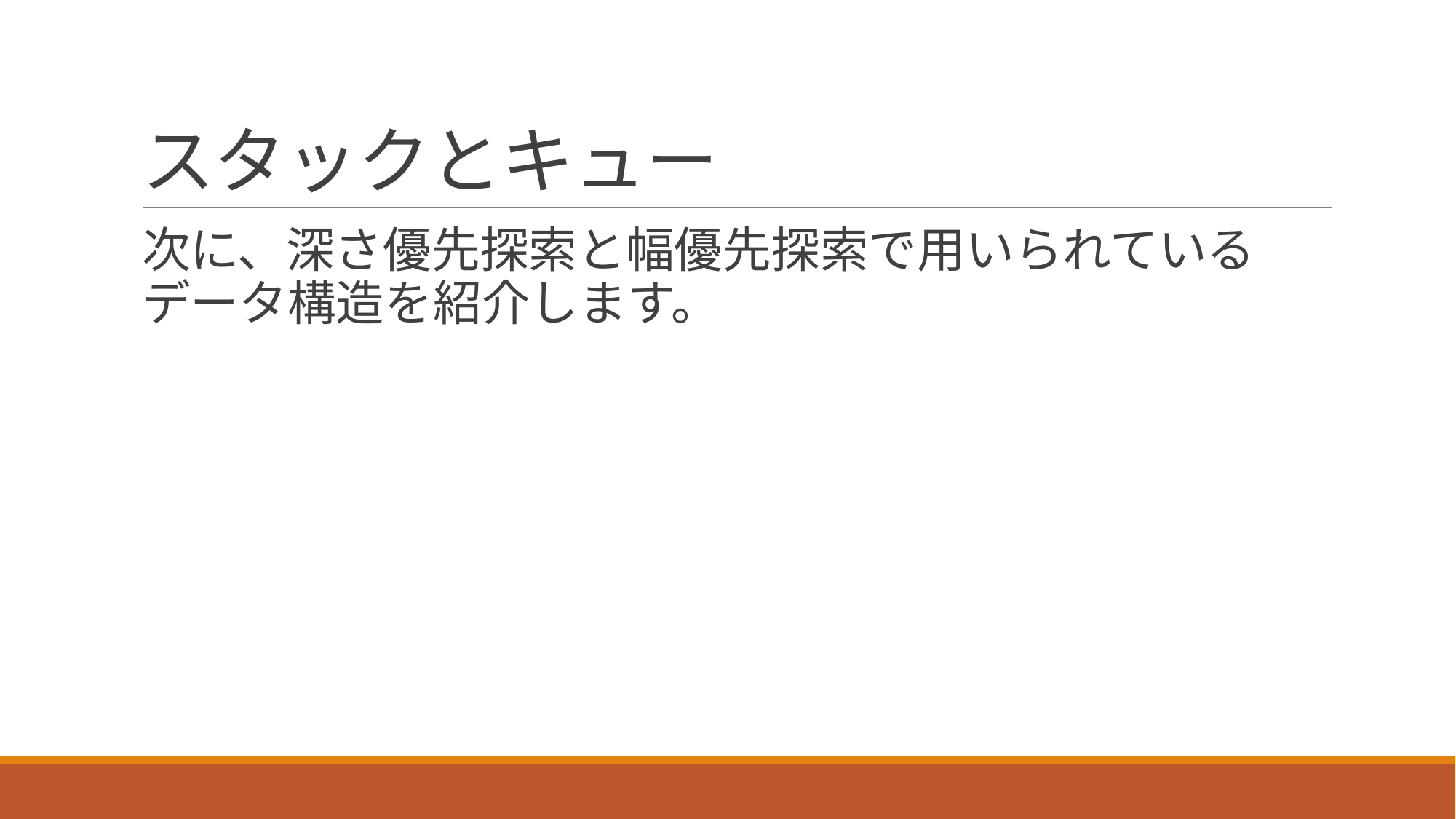

# スタックとキュー
次に、深さ優先探索と幅優先探索で用いられているデータ構造を紹介します。